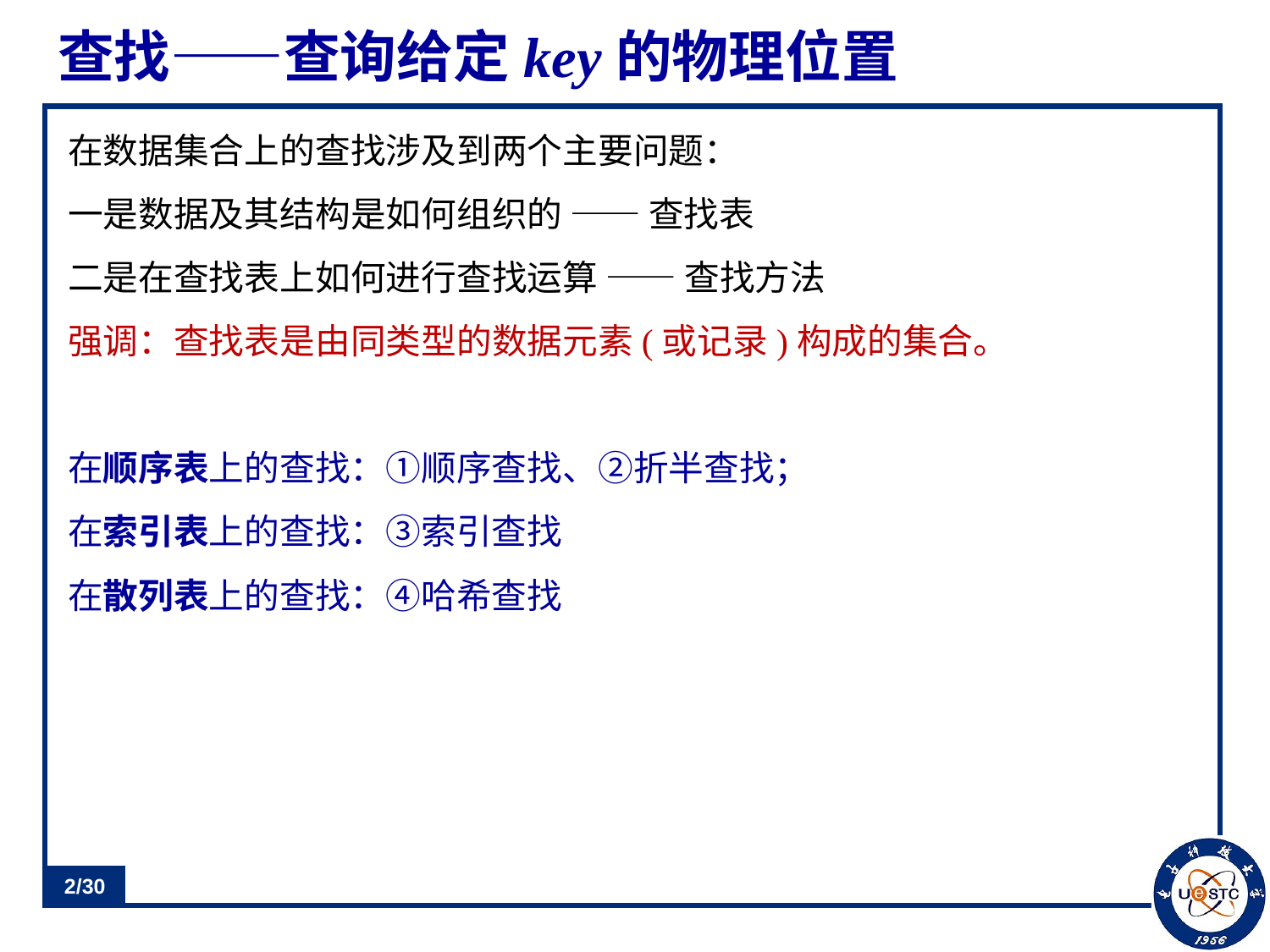

# 查找——查询给定key的物理位置
在数据集合上的查找涉及到两个主要问题：
一是数据及其结构是如何组织的 —— 查找表
二是在查找表上如何进行查找运算 —— 查找方法
强调：查找表是由同类型的数据元素(或记录)构成的集合。

在顺序表上的查找：①顺序查找、②折半查找；
在索引表上的查找：③索引查找
在散列表上的查找：④哈希查找

2/30